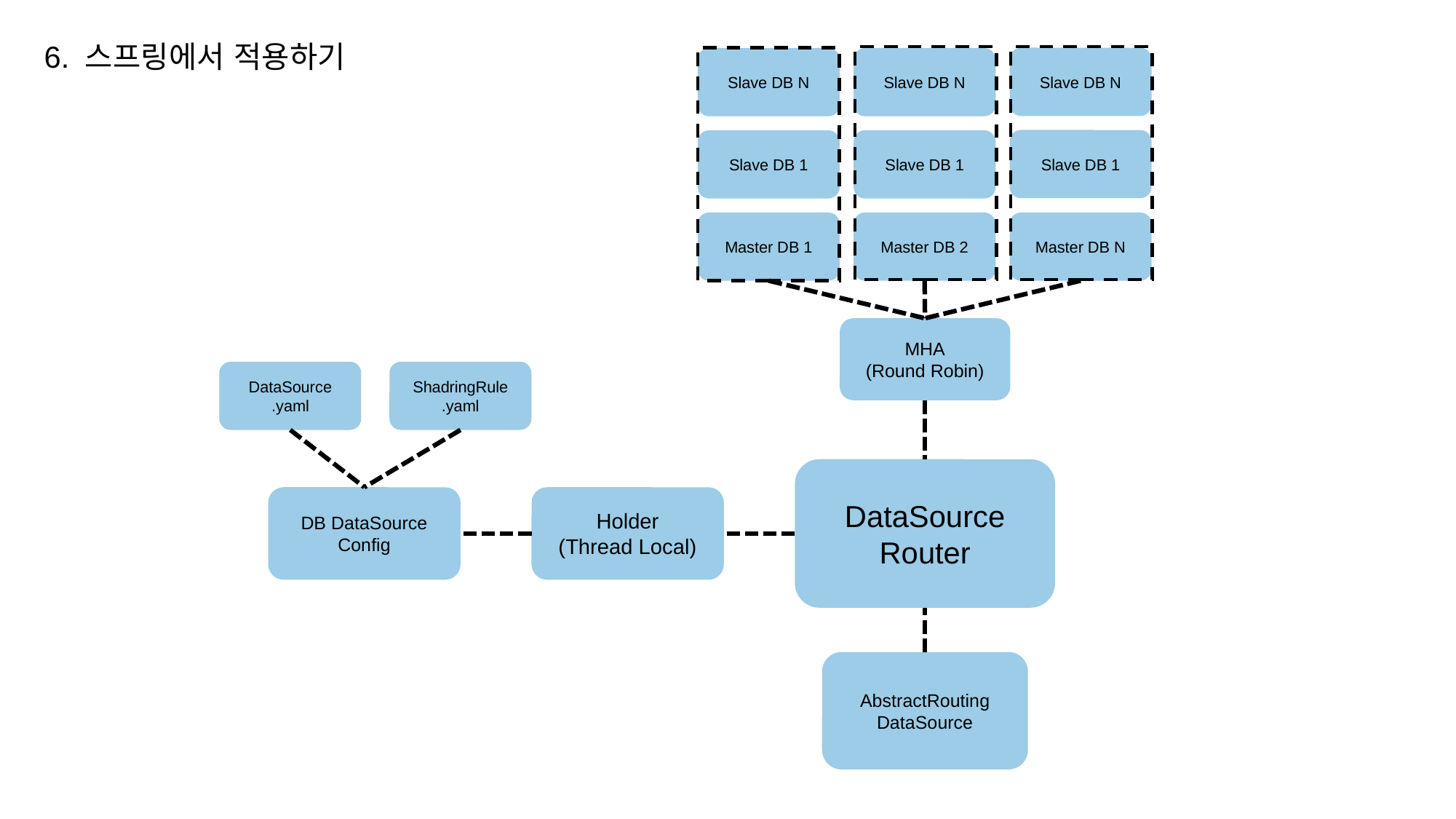

6. 스프링에서 적용하기

Slave DB N
Slave DB N
Slave DB N
Slave DB 1
Slave DB 1
Slave DB 1
Master DB 1
Master DB 2
Master DB N
MHA
(Round Robin)
ShadringRule
.yaml
DataSource
.yaml
DataSource
Router
DB DataSource
Config
Holder
(Thread Local)
AbstractRouting
DataSource